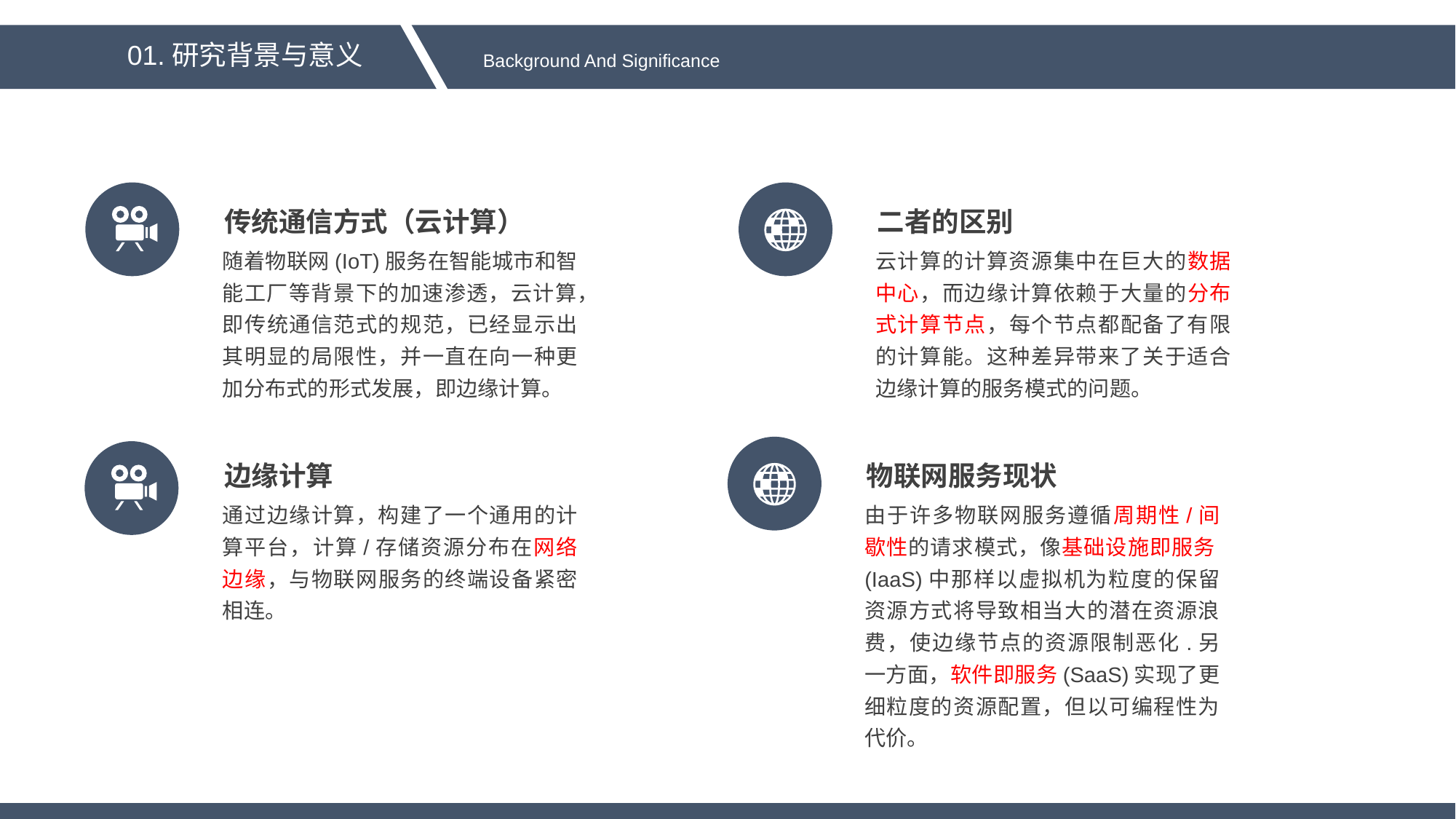

01.研究背景与意义
 Background And Significance

传统通信方式（云计算）
二者的区别

随着物联网(IoT)服务在智能城市和智能工厂等背景下的加速渗透，云计算，即传统通信范式的规范，已经显示出其明显的局限性，并一直在向一种更加分布式的形式发展，即边缘计算。
云计算的计算资源集中在巨大的数据中心，而边缘计算依赖于大量的分布式计算节点，每个节点都配备了有限的计算能。这种差异带来了关于适合边缘计算的服务模式的问题。

边缘计算
物联网服务现状

通过边缘计算，构建了一个通用的计算平台，计算/存储资源分布在网络边缘，与物联网服务的终端设备紧密相连。
由于许多物联网服务遵循周期性/间歇性的请求模式，像基础设施即服务(IaaS)中那样以虚拟机为粒度的保留资源方式将导致相当大的潜在资源浪费，使边缘节点的资源限制恶化.另一方面，软件即服务(SaaS)实现了更细粒度的资源配置，但以可编程性为代价。